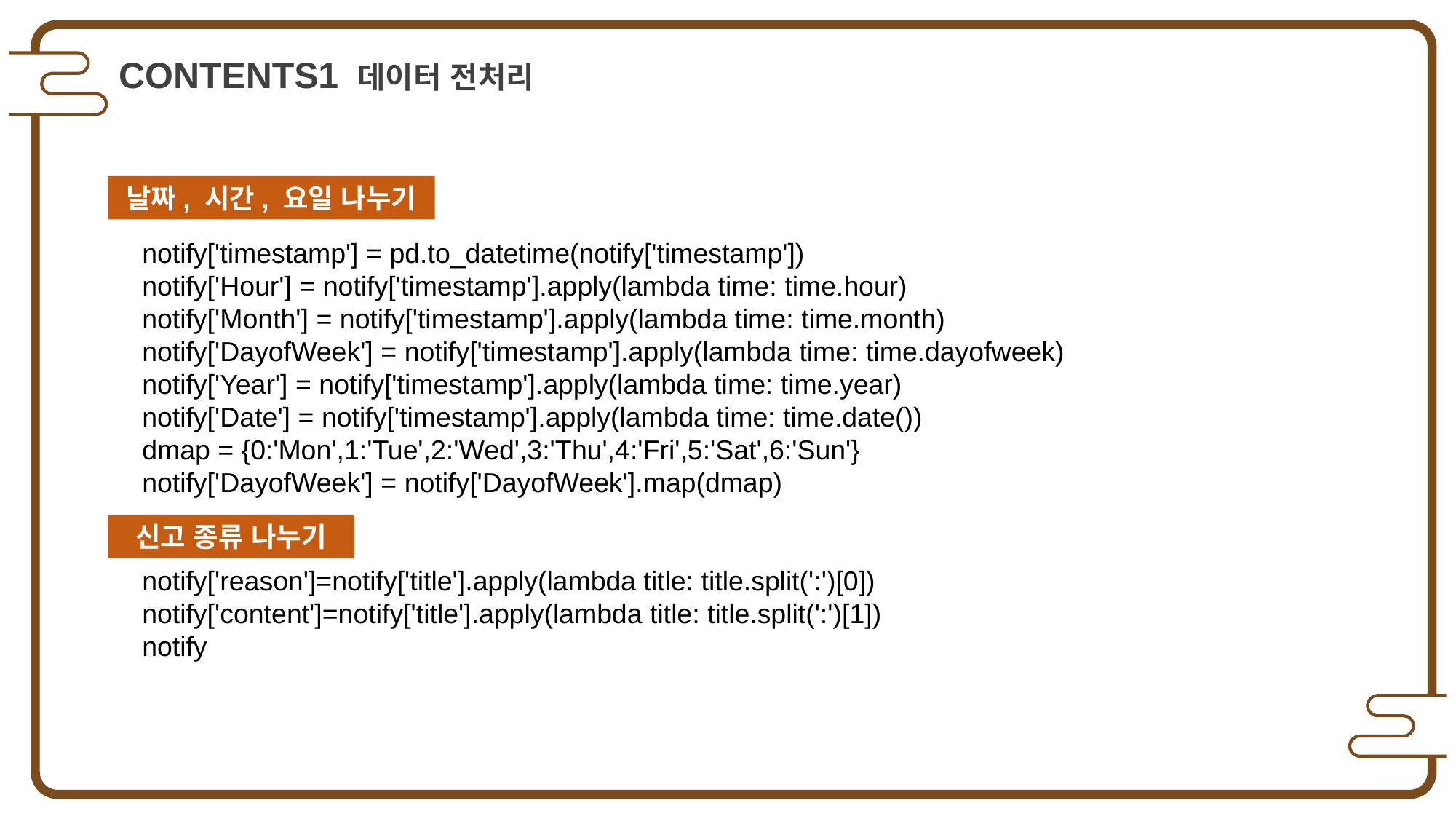

CONTENTS1 데이터 전처리
날짜, 시간, 요일 나누기

notify['timestamp'] = pd.to_datetime(notify['timestamp'])
notify['Hour'] = notify['timestamp'].apply(lambda time: time.hour)
notify['Month'] = notify['timestamp'].apply(lambda time: time.month)
notify['DayofWeek'] = notify['timestamp'].apply(lambda time: time.dayofweek)
notify['Year'] = notify['timestamp'].apply(lambda time: time.year)
notify['Date'] = notify['timestamp'].apply(lambda time: time.date())
dmap = {0:'Mon',1:'Tue',2:'Wed',3:'Thu',4:'Fri',5:'Sat',6:'Sun'}
notify['DayofWeek'] = notify['DayofWeek'].map(dmap)

notify['reason']=notify['title'].apply(lambda title: title.split(':')[0])
notify['content']=notify['title'].apply(lambda title: title.split(':')[1])
notify
신고 종류 나누기